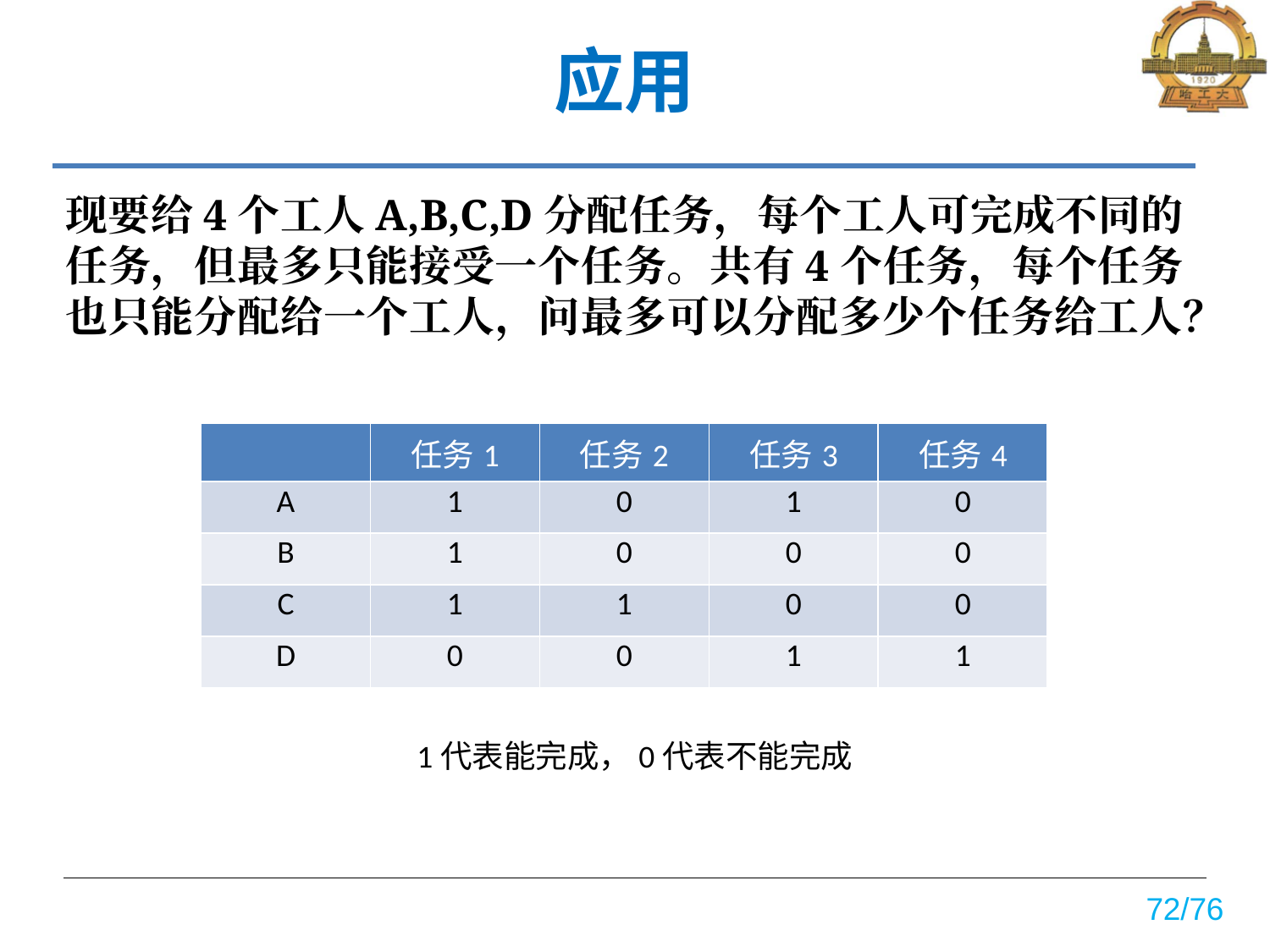

# 应用
现要给4个工人A,B,C,D分配任务，每个工人可完成不同的任务，但最多只能接受一个任务。共有4个任务，每个任务也只能分配给一个工人，问最多可以分配多少个任务给工人？
|  | 任务1 | 任务2 | 任务3 | 任务4 |
| --- | --- | --- | --- | --- |
| A | 1 | 0 | 1 | 0 |
| B | 1 | 0 | 0 | 0 |
| C | 1 | 1 | 0 | 0 |
| D | 0 | 0 | 1 | 1 |
1代表能完成，0代表不能完成